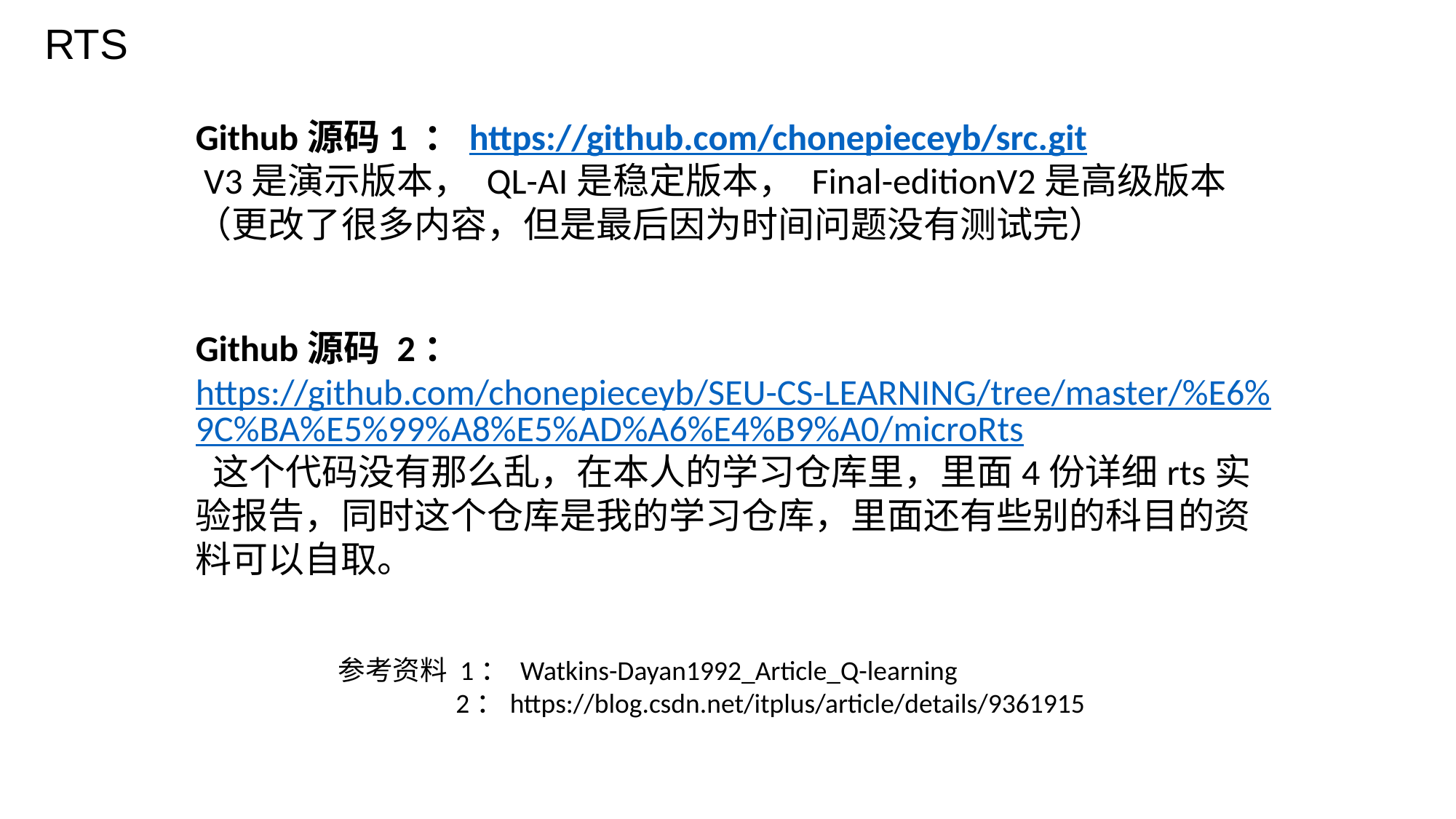

RTS
Github源码1 ：https://github.com/chonepieceyb/src.git
 V3是演示版本， QL-AI是稳定版本， Final-editionV2是高级版本（更改了很多内容，但是最后因为时间问题没有测试完）
Github源码 2：https://github.com/chonepieceyb/SEU-CS-LEARNING/tree/master/%E6%9C%BA%E5%99%A8%E5%AD%A6%E4%B9%A0/microRts
 这个代码没有那么乱，在本人的学习仓库里，里面4份详细rts实验报告，同时这个仓库是我的学习仓库，里面还有些别的科目的资料可以自取。
参考资料 1： Watkins-Dayan1992_Article_Q-learning
                   2：https://blog.csdn.net/itplus/article/details/9361915